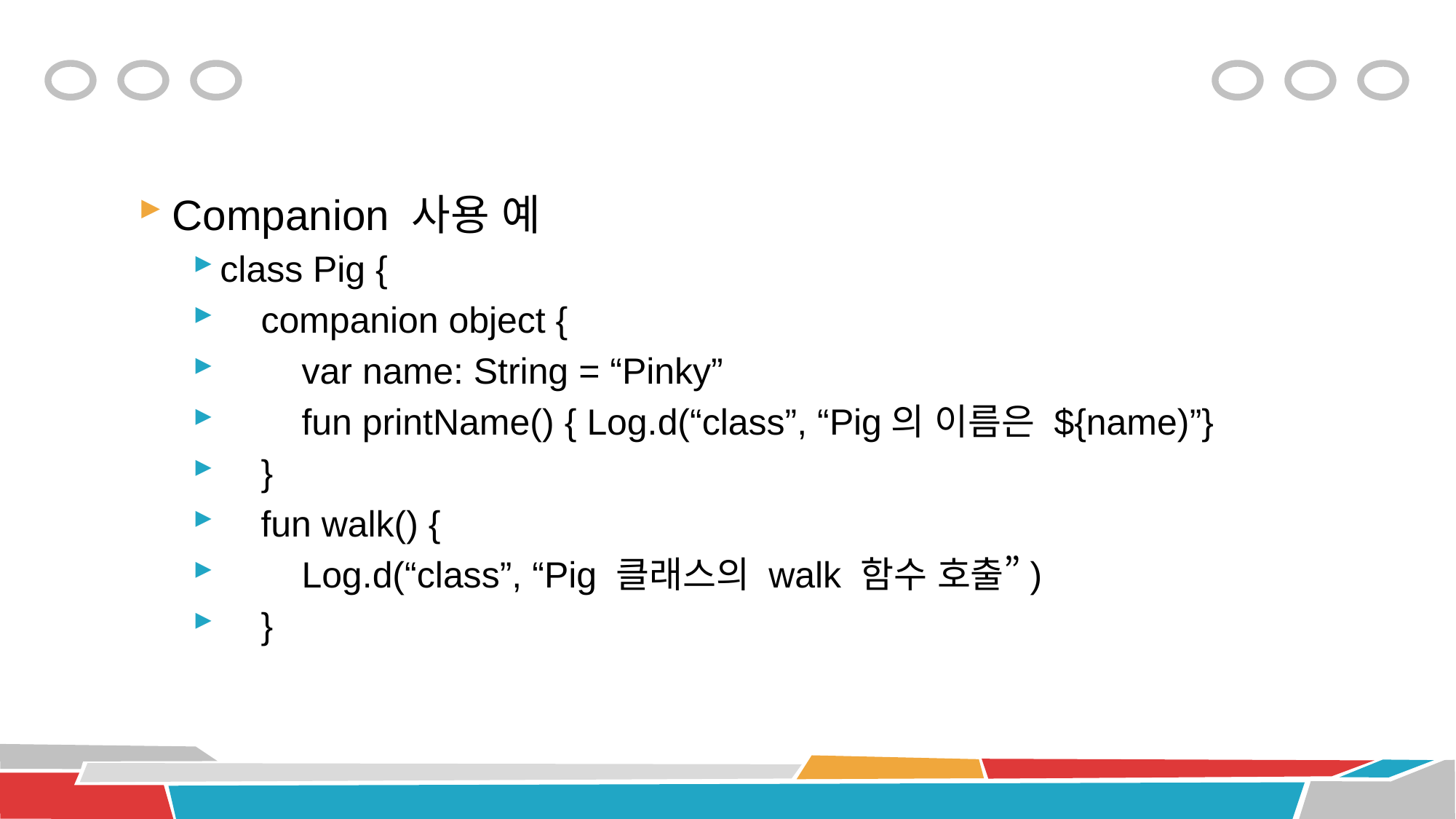

#
Companion 사용 예
class Pig {
    companion object {
        var name: String = “Pinky”
        fun printName() { Log.d(“class”, “Pig의 이름은 ${name)”}
    }
    fun walk() {
        Log.d(“class”, “Pig 클래스의 walk 함수 호출”)
    }